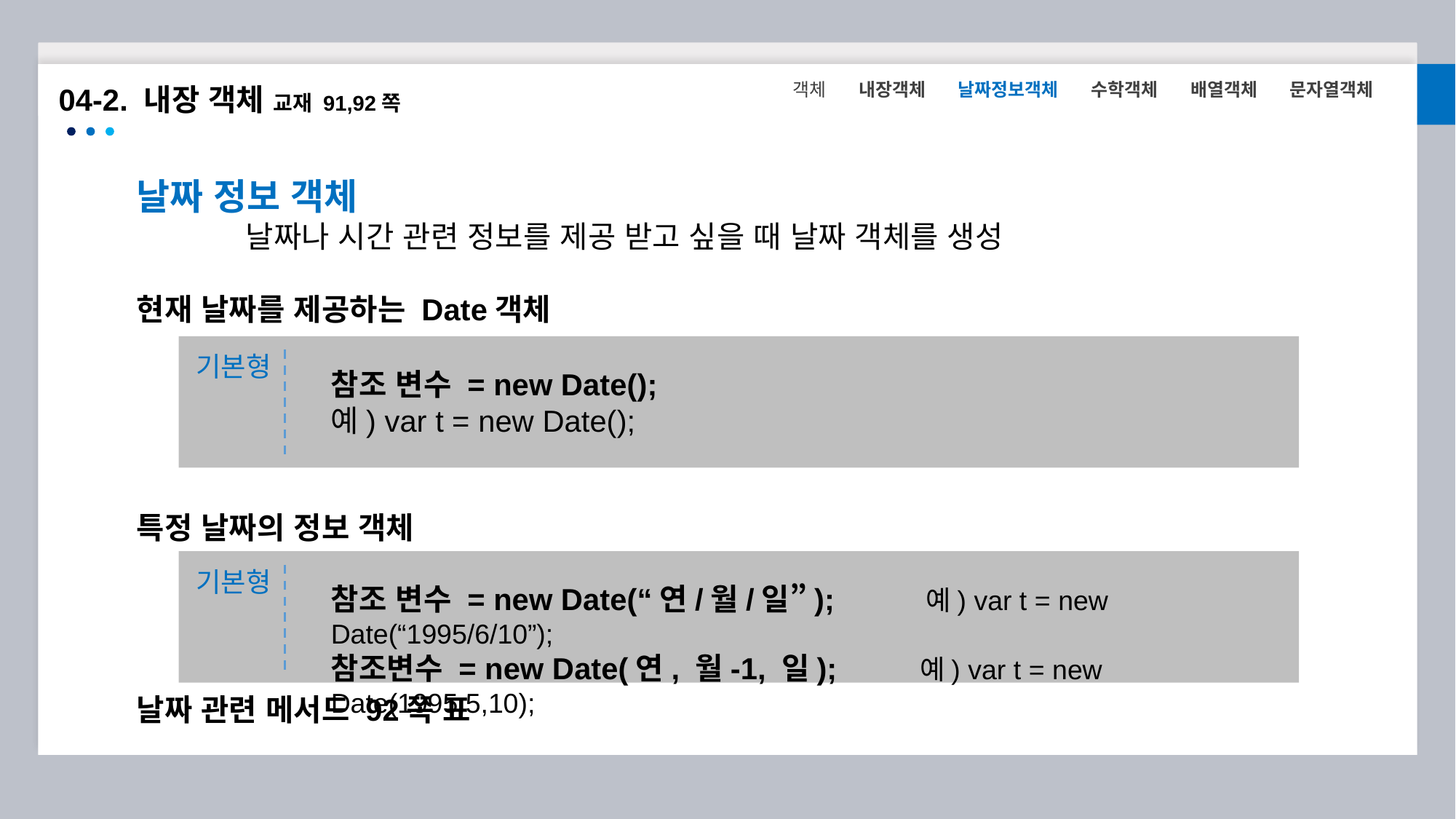

객체
내장객체
날짜정보객체
수학객체
배열객체
문자열객체
04-2. 내장 객체 교재 91,92쪽

날짜 정보 객체
	날짜나 시간 관련 정보를 제공 받고 싶을 때 날짜 객체를 생성

현재 날짜를 제공하는 Date객체

특정 날짜의 정보 객체

날짜 관련 메서드 92쪽 표

기본형
참조 변수 = new Date();
예) var t = new Date();

기본형
참조 변수 = new Date(“연/월/일”);          예) var t = new Date(“1995/6/10”);
참조변수 = new Date(연, 월-1, 일);         예) var t = new Date(1995,5,10);